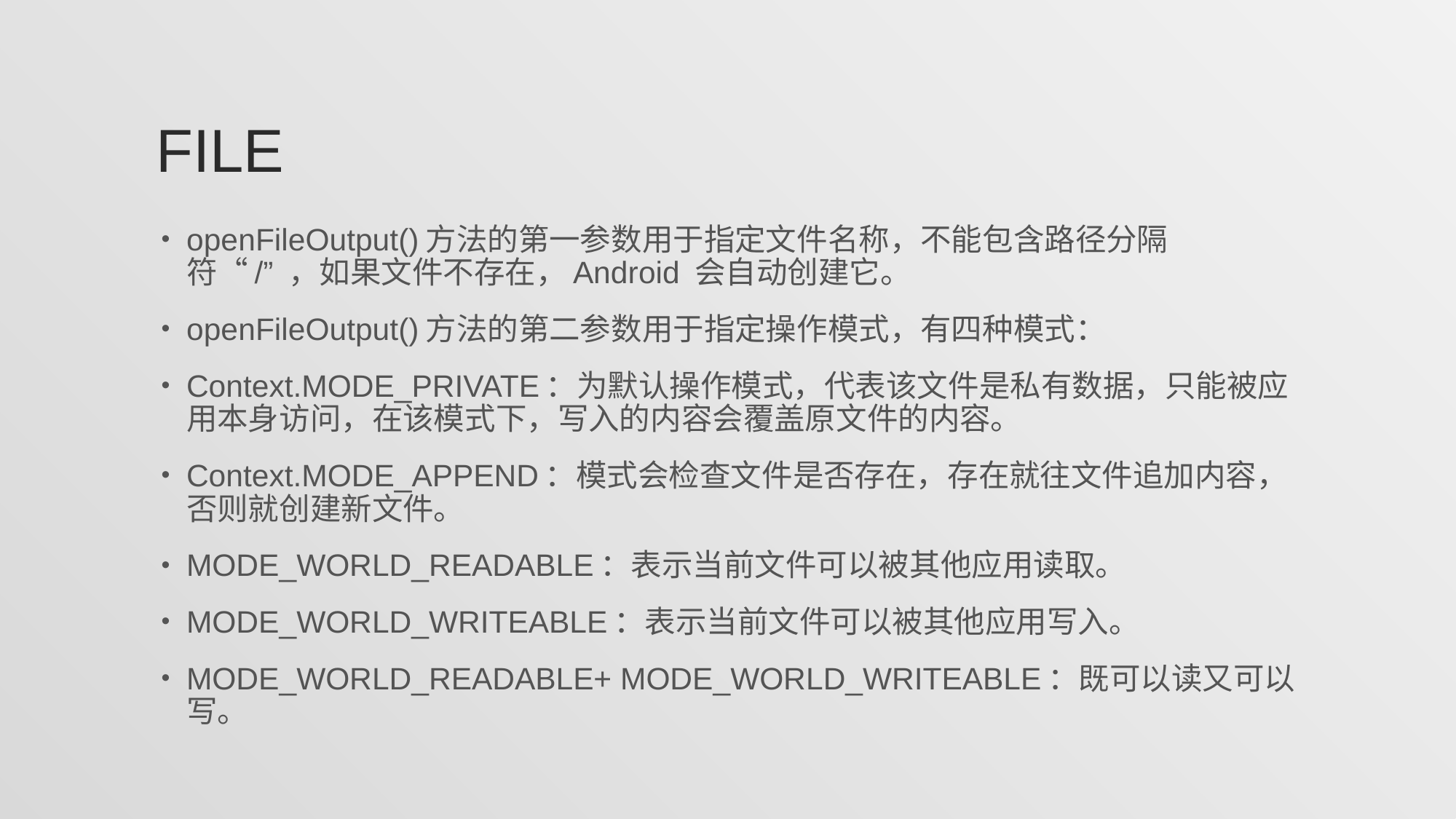

# FILE
openFileOutput()方法的第一参数用于指定文件名称，不能包含路径分隔符“/” ，如果文件不存在，Android 会自动创建它。
openFileOutput()方法的第二参数用于指定操作模式，有四种模式：
Context.MODE_PRIVATE：为默认操作模式，代表该文件是私有数据，只能被应用本身访问，在该模式下，写入的内容会覆盖原文件的内容。
Context.MODE_APPEND：模式会检查文件是否存在，存在就往文件追加内容，否则就创建新文件。
MODE_WORLD_READABLE：表示当前文件可以被其他应用读取。
MODE_WORLD_WRITEABLE：表示当前文件可以被其他应用写入。
MODE_WORLD_READABLE+ MODE_WORLD_WRITEABLE：既可以读又可以写。